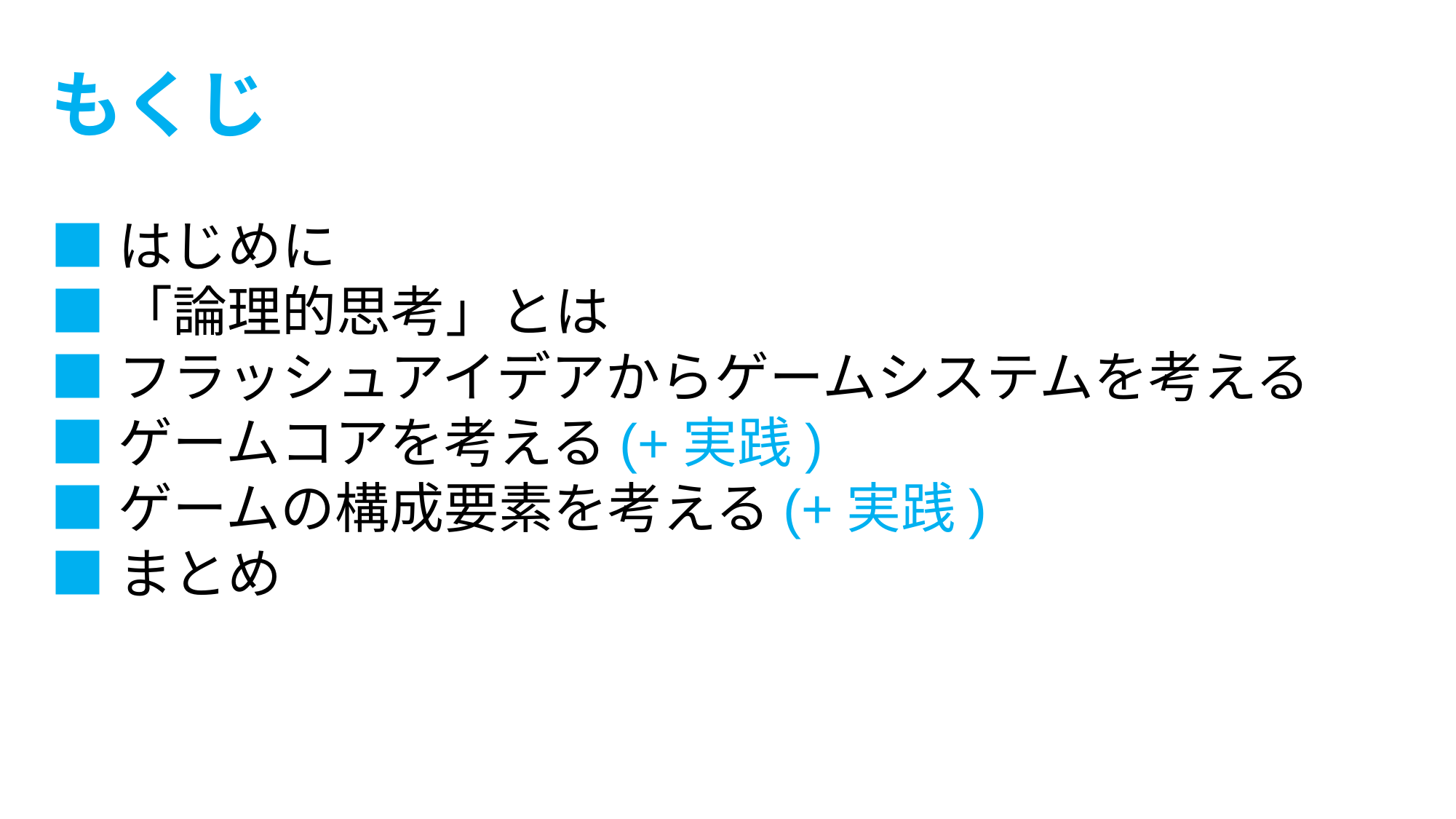

もくじ

■はじめに
■「論理的思考」とは
■フラッシュアイデアからゲームシステムを考える
■ゲームコアを考える(+実践)
■ゲームの構成要素を考える(+実践)
■まとめ